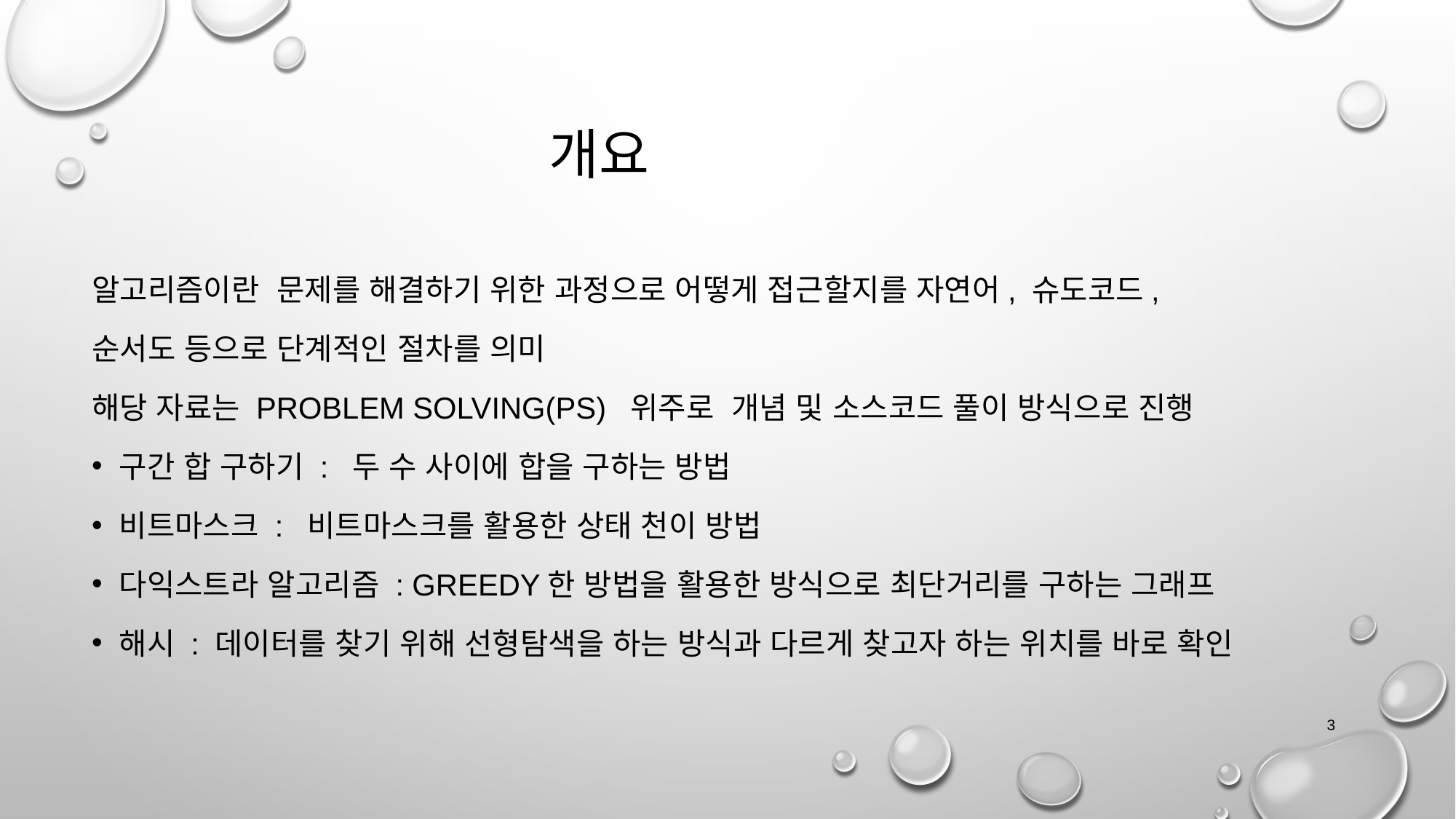

개요
알고리즘이란  문제를 해결하기 위한 과정으로 어떻게 접근할지를 자연어, 슈도코드,
순서도 등으로 단계적인 절차를 의미
해당 자료는 Problem Solving(PS)  위주로  개념 및 소스코드 풀이 방식으로 진행
구간 합 구하기 :  두 수 사이에 합을 구하는 방법
비트마스크 :  비트마스크를 활용한 상태 천이 방법
다익스트라 알고리즘 : Greedy한 방법을 활용한 방식으로 최단거리를 구하는 그래프
해시 : 데이터를 찾기 위해 선형탐색을 하는 방식과 다르게 찾고자 하는 위치를 바로 확인
3